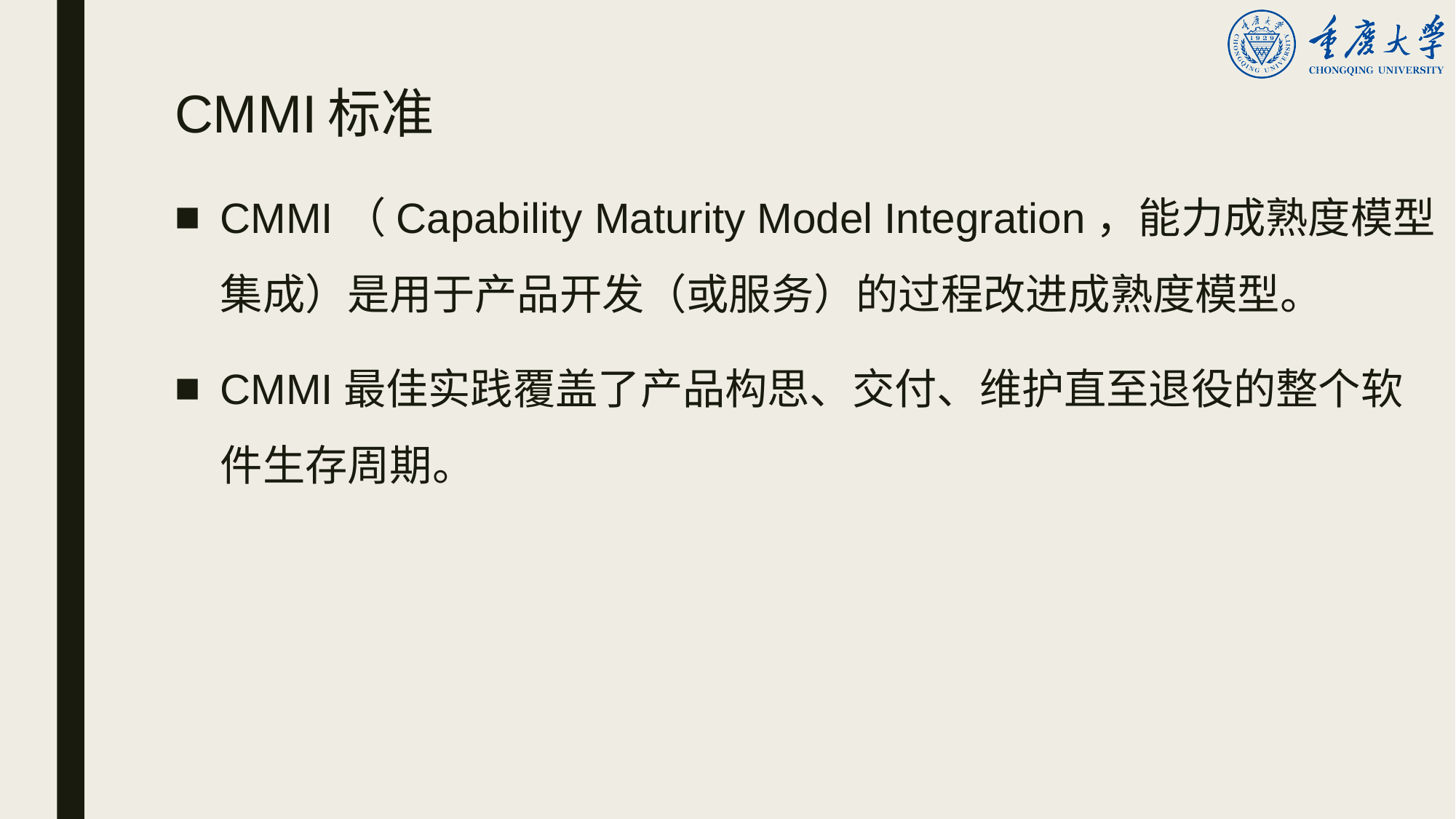

# CMMI标准
CMMI（Capability Maturity Model Integration，能力成熟度模型集成）是用于产品开发（或服务）的过程改进成熟度模型。
CMMI最佳实践覆盖了产品构思、交付、维护直至退役的整个软件生存周期。